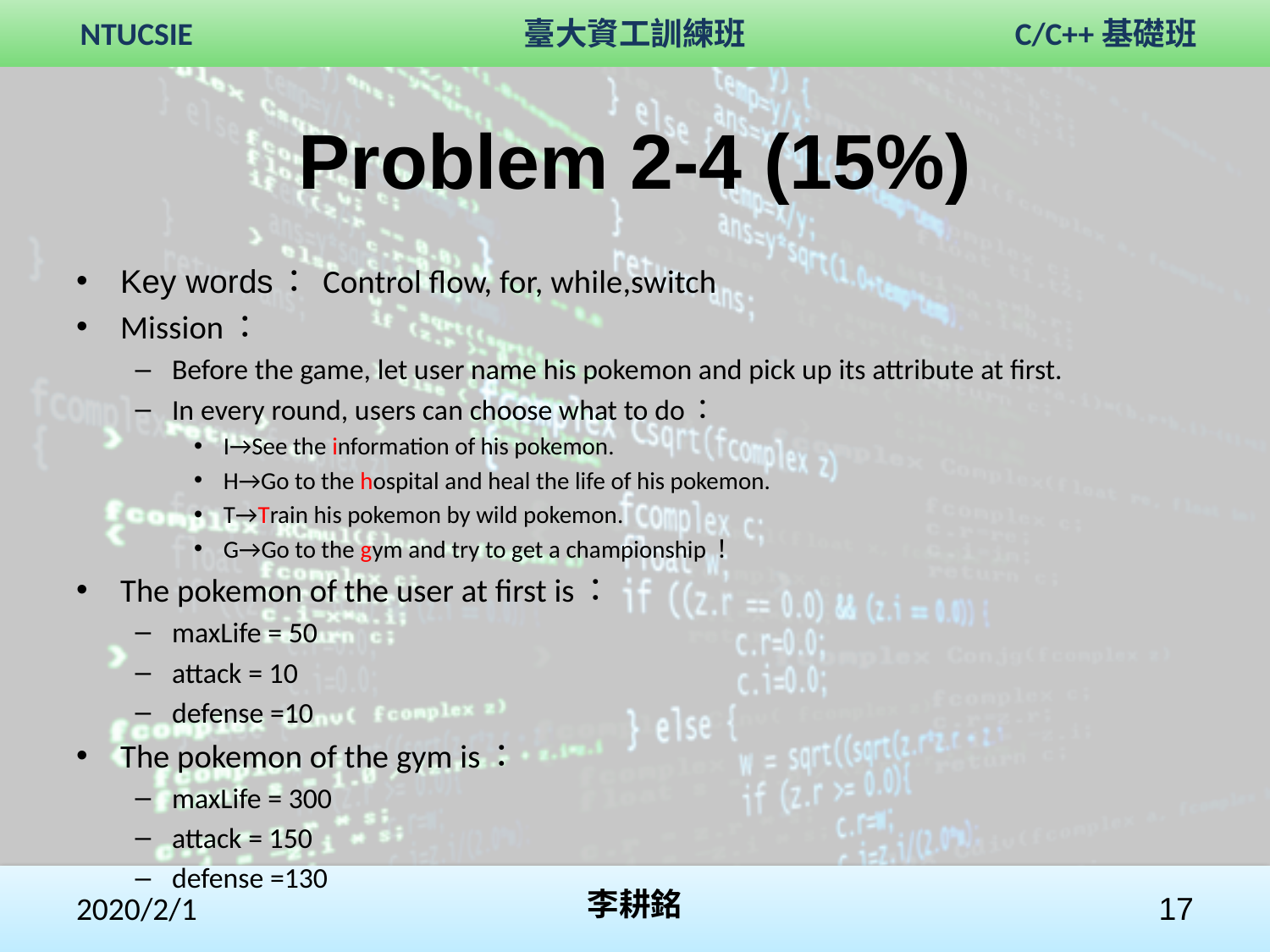

# Problem 2-4 (15%)
Key words： Control flow, for, while,switch
Mission：
Before the game, let user name his pokemon and pick up its attribute at first.
In every round, users can choose what to do：
I→See the information of his pokemon.
H→Go to the hospital and heal the life of his pokemon.
T→Train his pokemon by wild pokemon.
G→Go to the gym and try to get a championship！
The pokemon of the user at first is：
maxLife = 50
attack = 10
defense =10
The pokemon of the gym is：
maxLife = 300
attack = 150
defense =130
2020/2/1
李耕銘
17